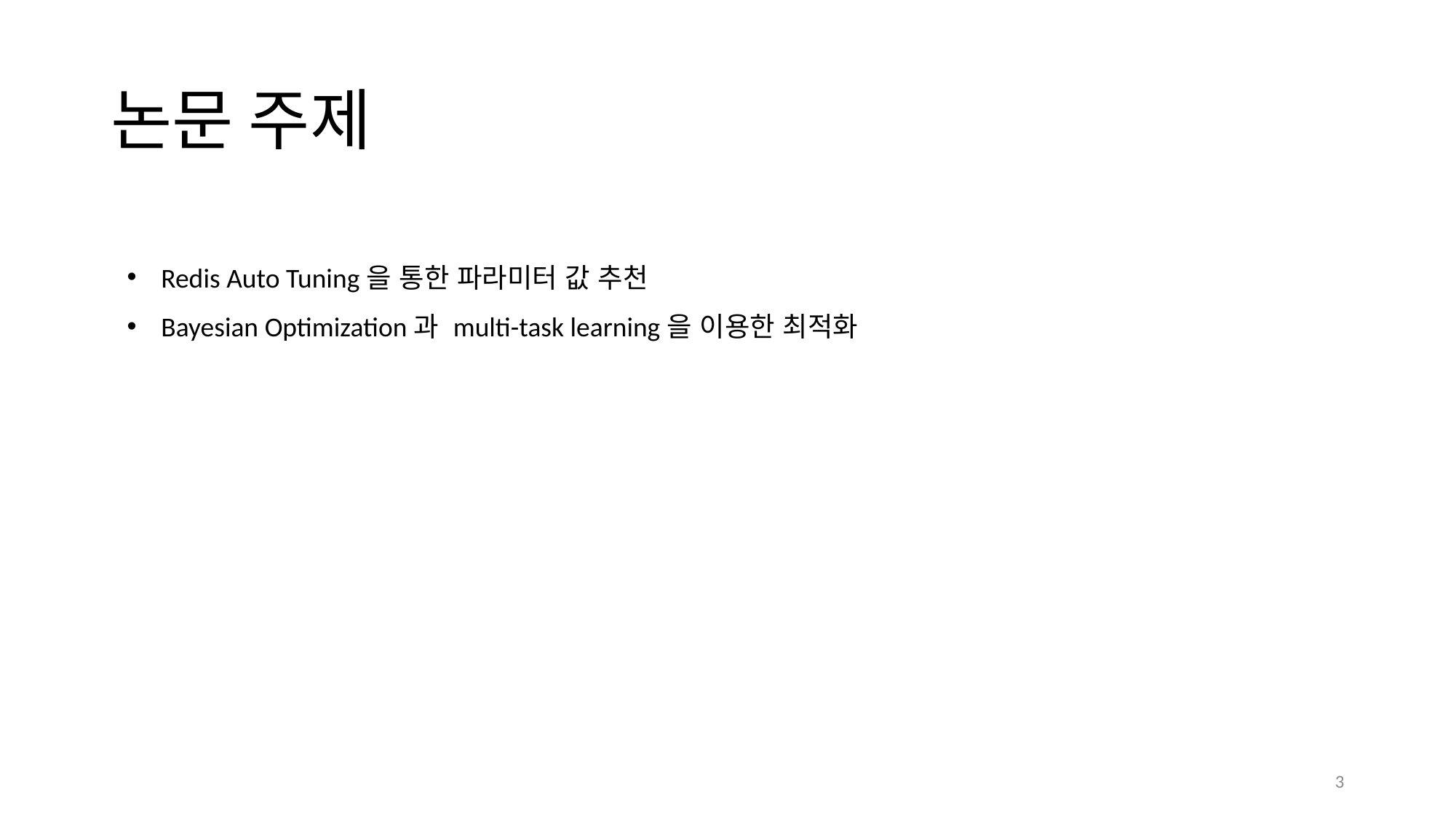

# 논문 주제
Redis Auto Tuning을 통한 파라미터 값 추천
Bayesian Optimization과 multi-task learning을 이용한 최적화
3